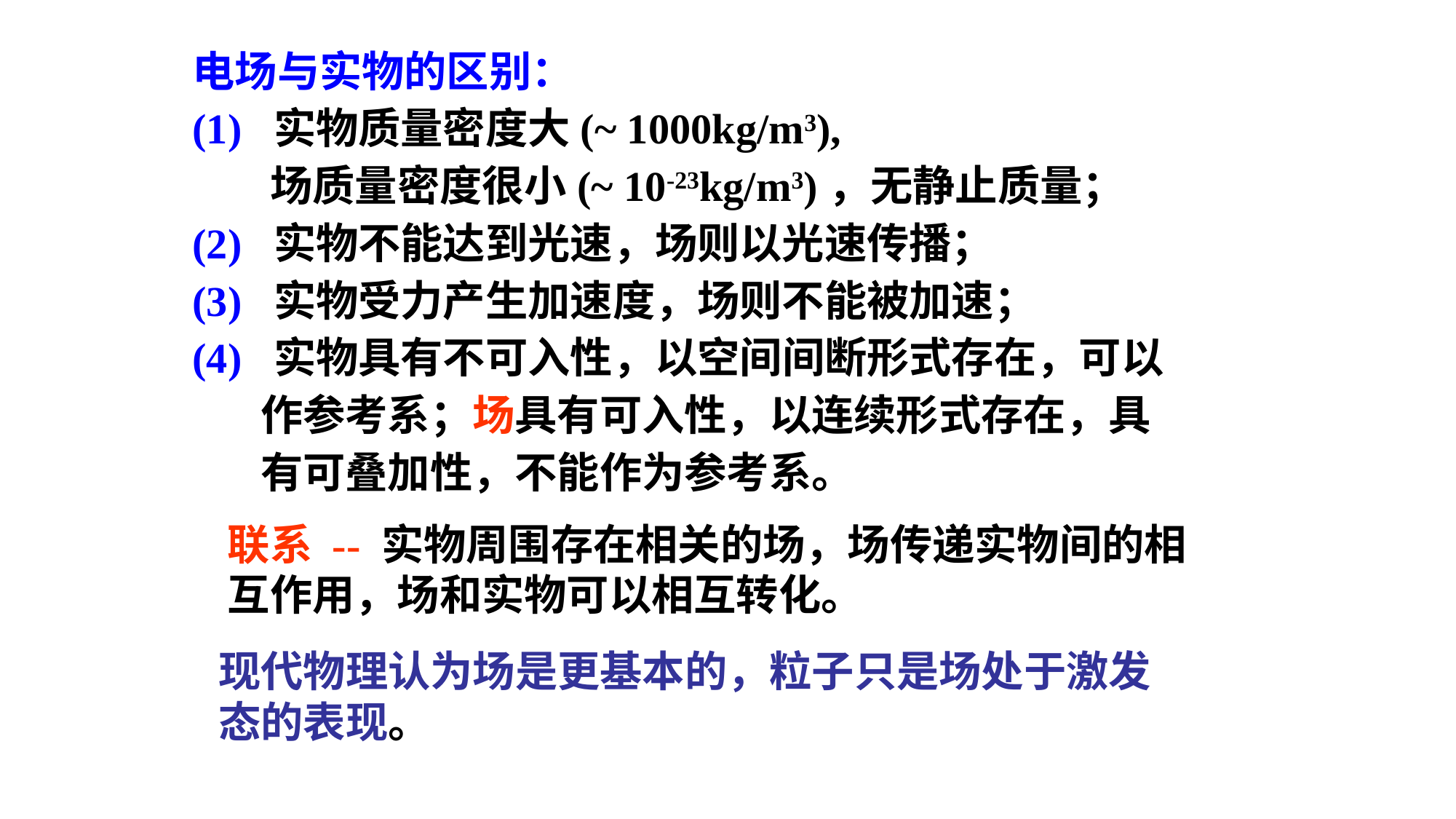

电场与实物的区别：
(1)  实物质量密度大(~ 1000kg/m3),
       场质量密度很小(~ 10-23kg/m3)，无静止质量；
(2)  实物不能达到光速，场则以光速传播；
(3)  实物受力产生加速度，场则不能被加速；
(4)  实物具有不可入性，以空间间断形式存在，可以
      作参考系；场具有可入性，以连续形式存在，具
      有可叠加性，不能作为参考系。
联系 -- 实物周围存在相关的场，场传递实物间的相互作用，场和实物可以相互转化。
现代物理认为场是更基本的，粒子只是场处于激发态的表现。